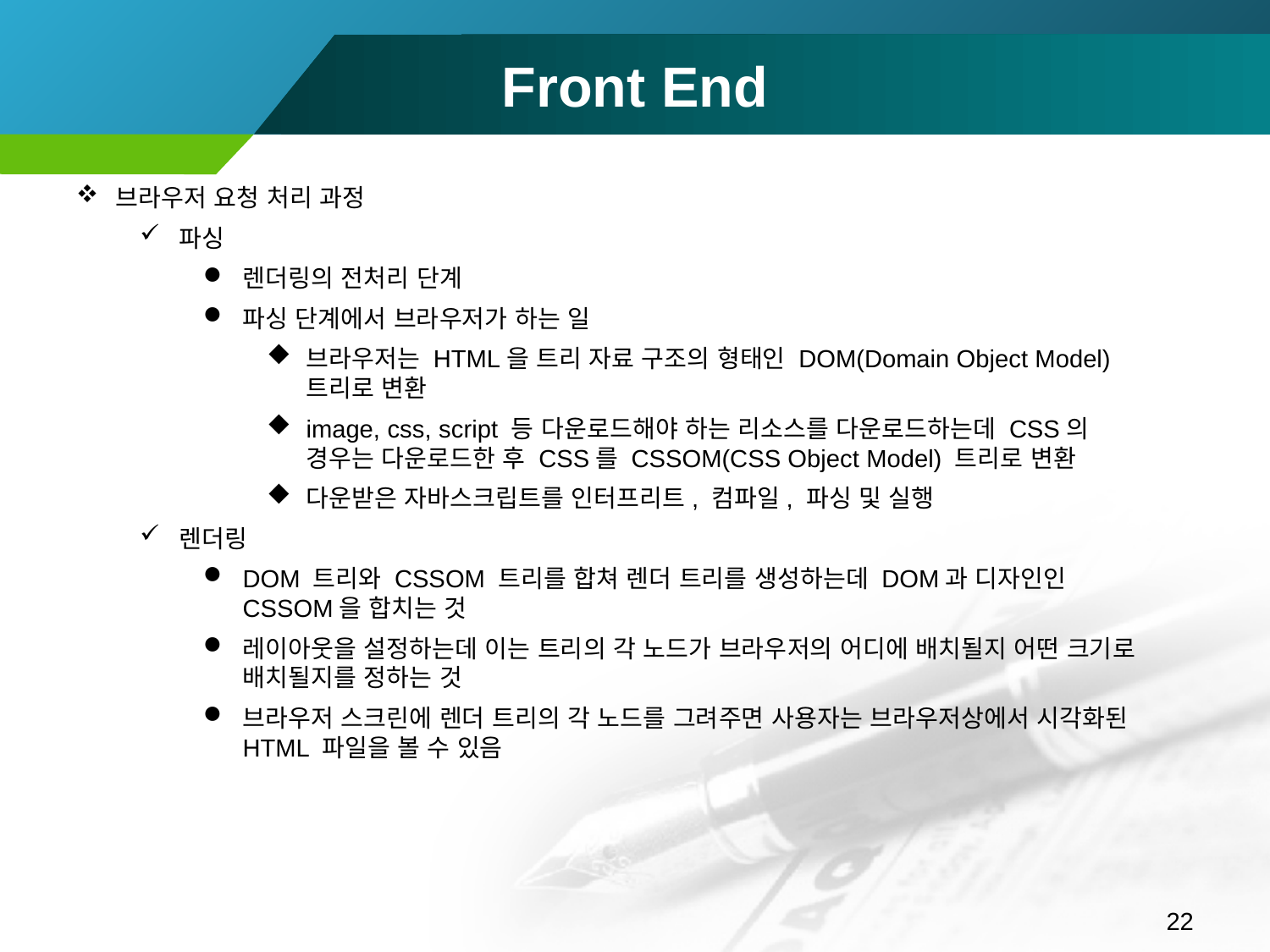

# Front End
브라우저 요청 처리 과정
파싱
렌더링의 전처리 단계
파싱 단계에서 브라우저가 하는 일
브라우저는 HTML을 트리 자료 구조의 형태인 DOM(Domain Object Model) 트리로 변환
image, css, script 등 다운로드해야 하는 리소스를 다운로드하는데 CSS의 경우는 다운로드한 후 CSS를 CSSOM(CSS Object Model) 트리로 변환
다운받은 자바스크립트를 인터프리트, 컴파일, 파싱 및 실행
렌더링
DOM 트리와 CSSOM 트리를 합쳐 렌더 트리를 생성하는데 DOM과 디자인인 CSSOM을 합치는 것
레이아웃을 설정하는데 이는 트리의 각 노드가 브라우저의 어디에 배치될지 어떤 크기로 배치될지를 정하는 것
브라우저 스크린에 렌더 트리의 각 노드를 그려주면 사용자는 브라우저상에서 시각화된 HTML 파일을 볼 수 있음
22